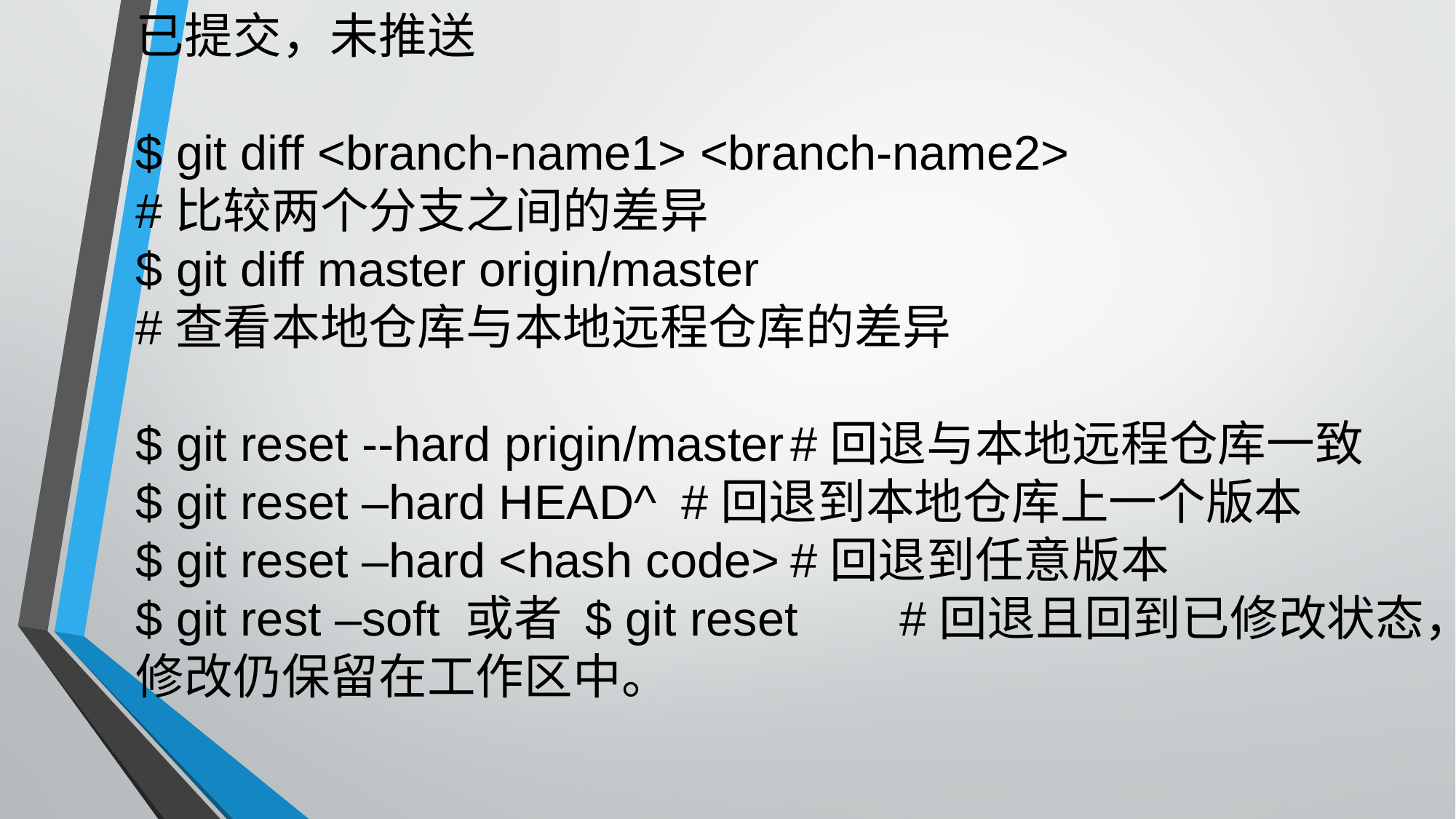

已提交，未推送

$ git diff <branch-name1> <branch-name2>
#比较两个分支之间的差异
$ git diff master origin/master
#查看本地仓库与本地远程仓库的差异

$ git reset --hard prigin/master	#回退与本地远程仓库一致
$ git reset –hard HEAD^	#回退到本地仓库上一个版本
$ git reset –hard <hash code>	#回退到任意版本
$ git rest –soft 或者 $ git reset	#回退且回到已修改状态，
修改仍保留在工作区中。

#